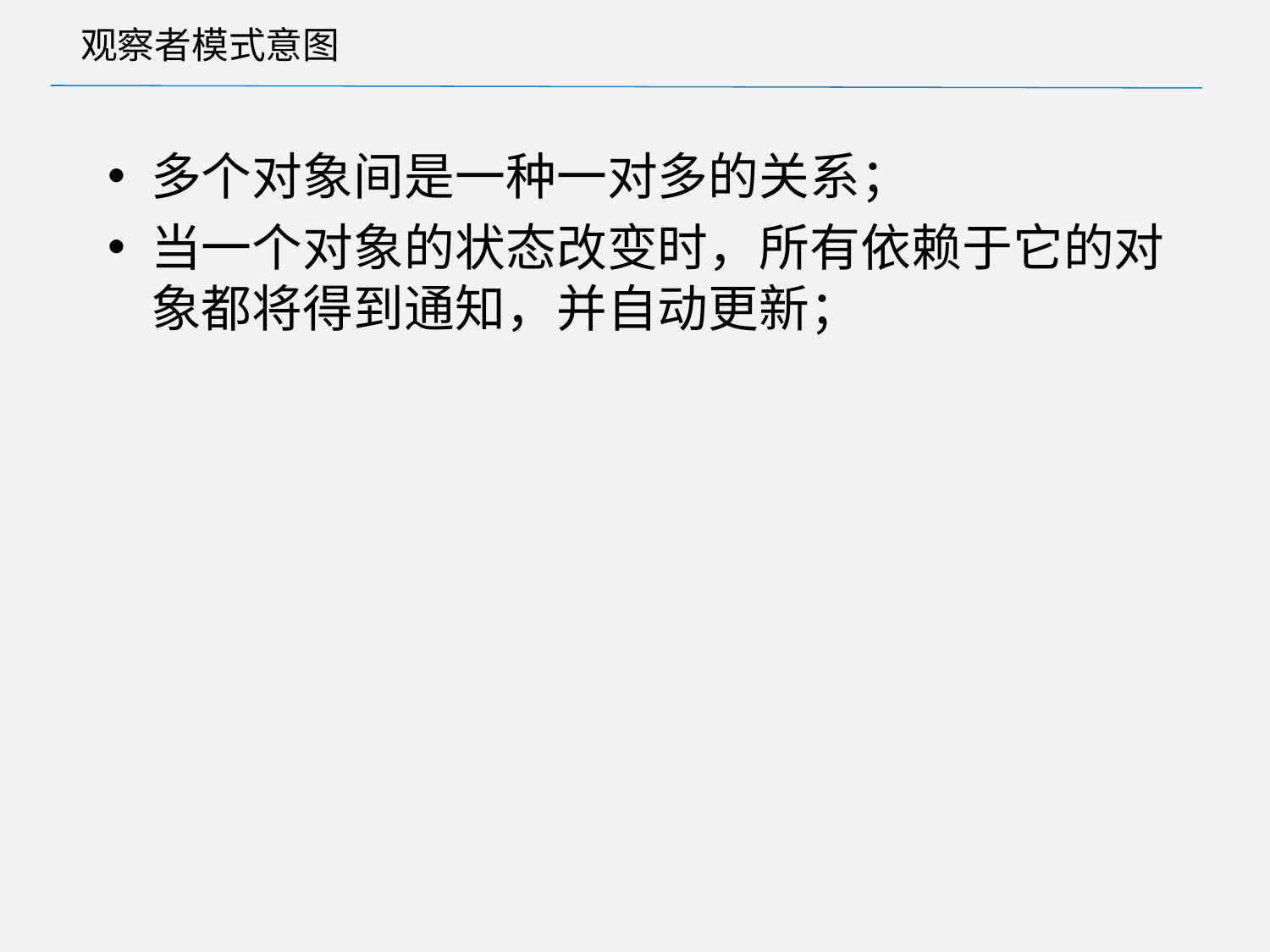

# 观察者模式意图
多个对象间是一种一对多的关系；
当一个对象的状态改变时，所有依赖于它的对象都将得到通知，并自动更新；